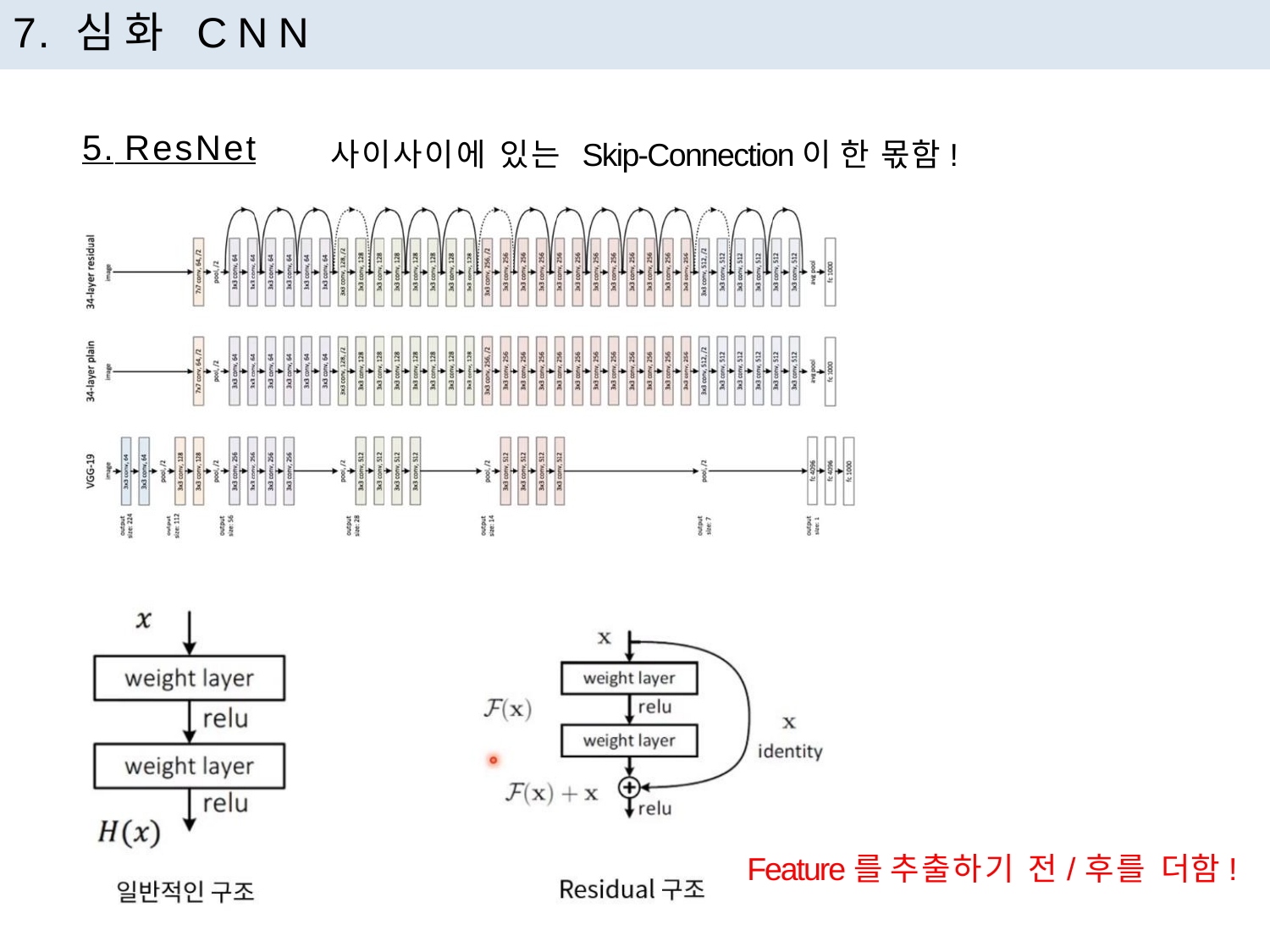

# 7. 심화 CNN
5. ResNet
사이사이에 있는 Skip-Connection이 한 몫함!

Feature를 추출하기 전/후를 더함!